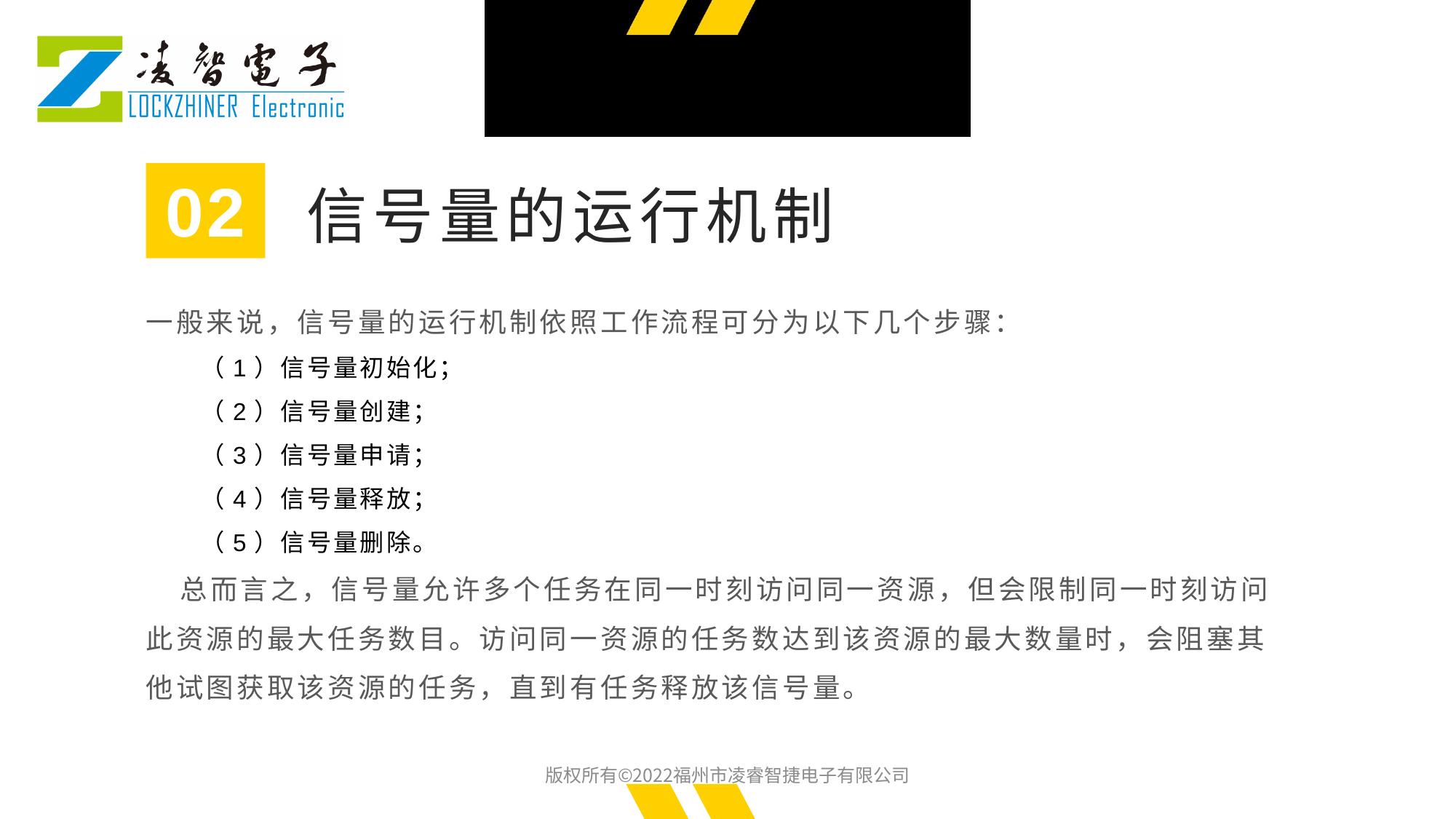

02
信号量的运行机制
一般来说，信号量的运行机制依照工作流程可分为以下几个步骤：
（1）信号量初始化；
（2）信号量创建；
（3）信号量申请；
（4）信号量释放；
（5）信号量删除。
   总而言之，信号量允许多个任务在同一时刻访问同一资源，但会限制同一时刻访问此资源的最大任务数目。访问同一资源的任务数达到该资源的最大数量时，会阻塞其他试图获取该资源的任务，直到有任务释放该信号量。
版权所有©2022福州市凌睿智捷电子有限公司
4